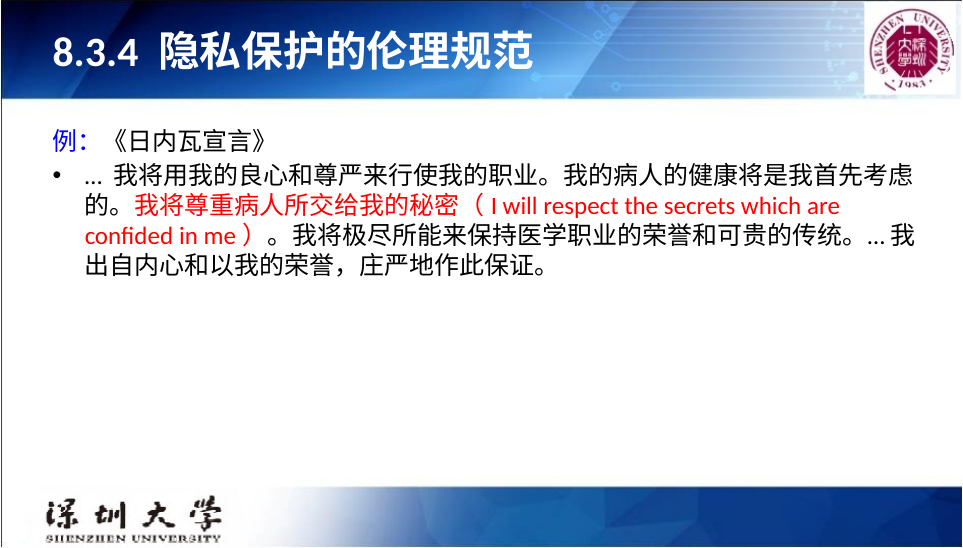

# 8.3.4 隐私保护的伦理规范
例：《日内瓦宣言》
… 我将用我的良心和尊严来行使我的职业。我的病人的健康将是我首先考虑的。我将尊重病人所交给我的秘密（I will respect the secrets which are confided in me）。我将极尽所能来保持医学职业的荣誉和可贵的传统。… 我出自内心和以我的荣誉，庄严地作此保证。
310